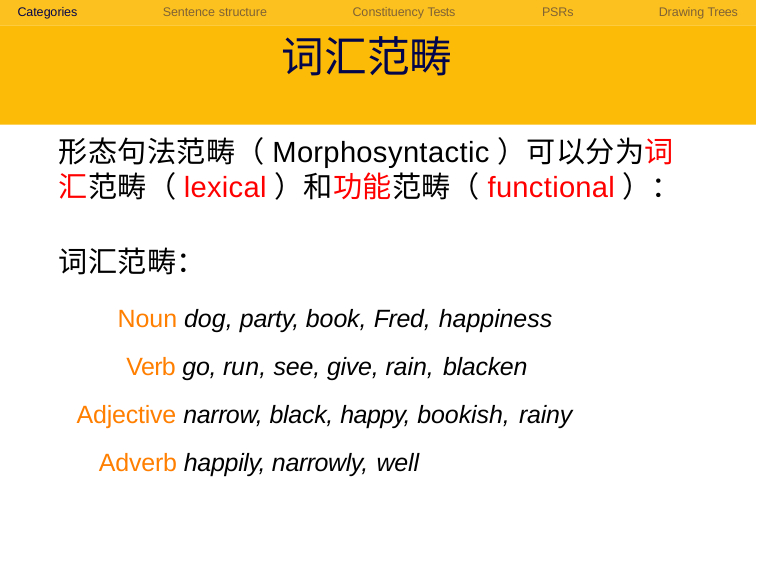

Categories	Sentence structure	Constituency Tests	PSRs	Drawing Trees
# 词汇范畴
形态句法范畴（Morphosyntactic）可以分为词汇范畴（lexical）和功能范畴（functional）：

词汇范畴：
Noun dog, party, book, Fred, happiness
Verb go, run, see, give, rain, blacken
Adjective narrow, black, happy, bookish, rainy
Adverb happily, narrowly, well